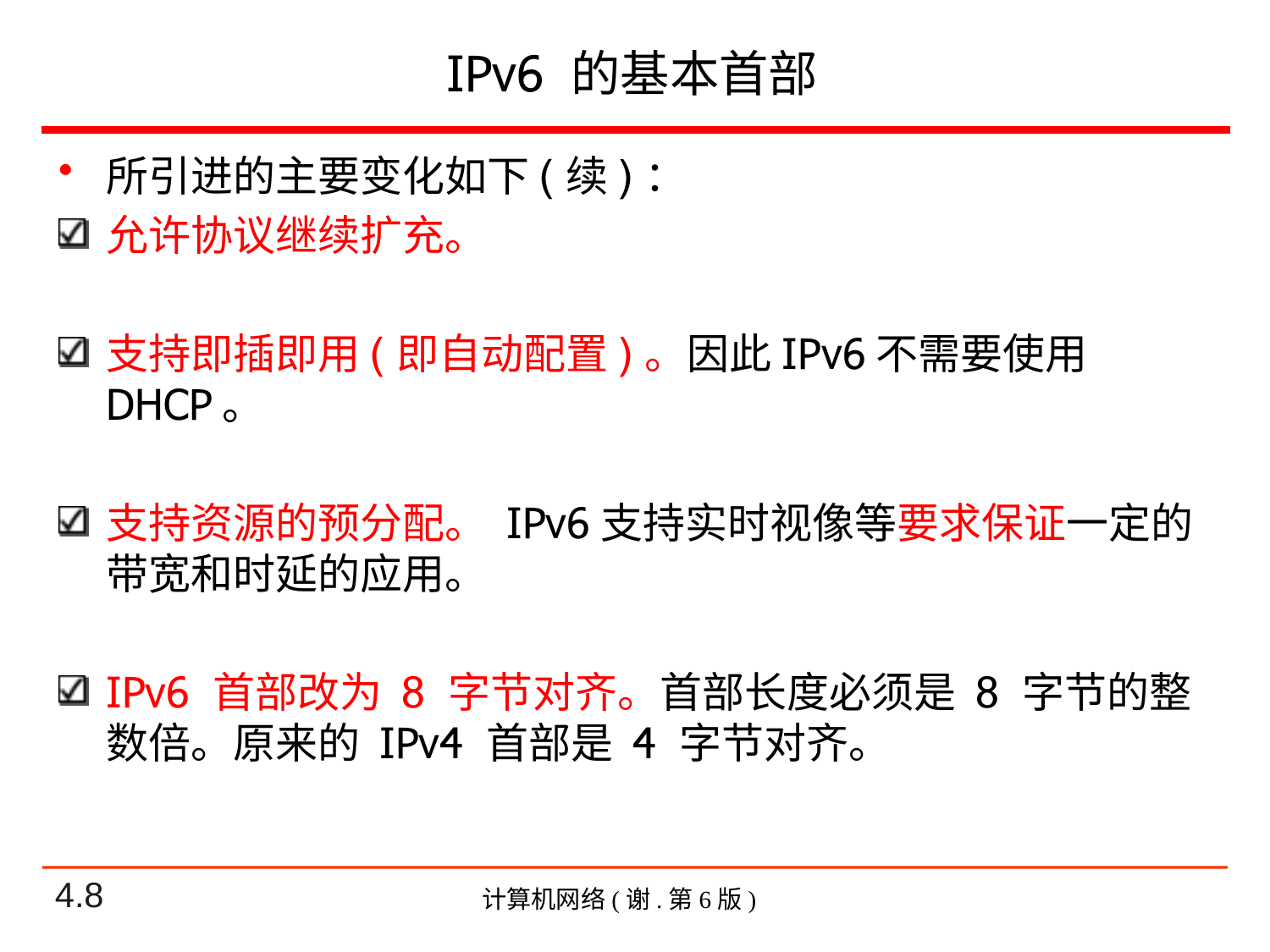

# IPv6 的基本首部
所引进的主要变化如下(续)：
允许协议继续扩充。

支持即插即用(即自动配置)。因此IPv6不需要使用DHCP。

支持资源的预分配。 IPv6支持实时视像等要求保证一定的带宽和时延的应用。

IPv6 首部改为 8 字节对齐。首部长度必须是 8 字节的整数倍。原来的 IPv4 首部是 4 字节对齐。